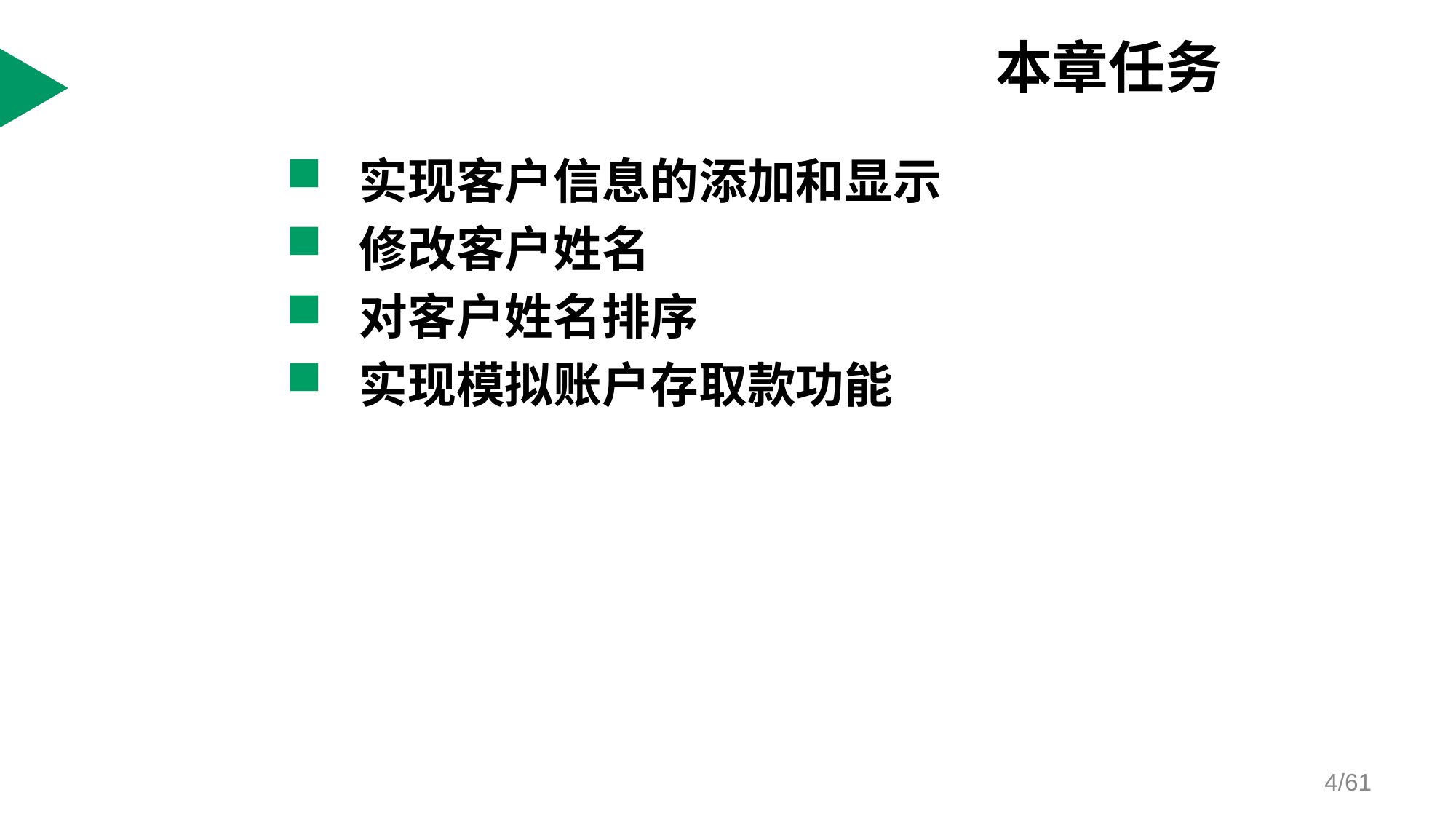

# 本章任务
实现客户信息的添加和显示
修改客户姓名
对客户姓名排序
实现模拟账户存取款功能

4/61